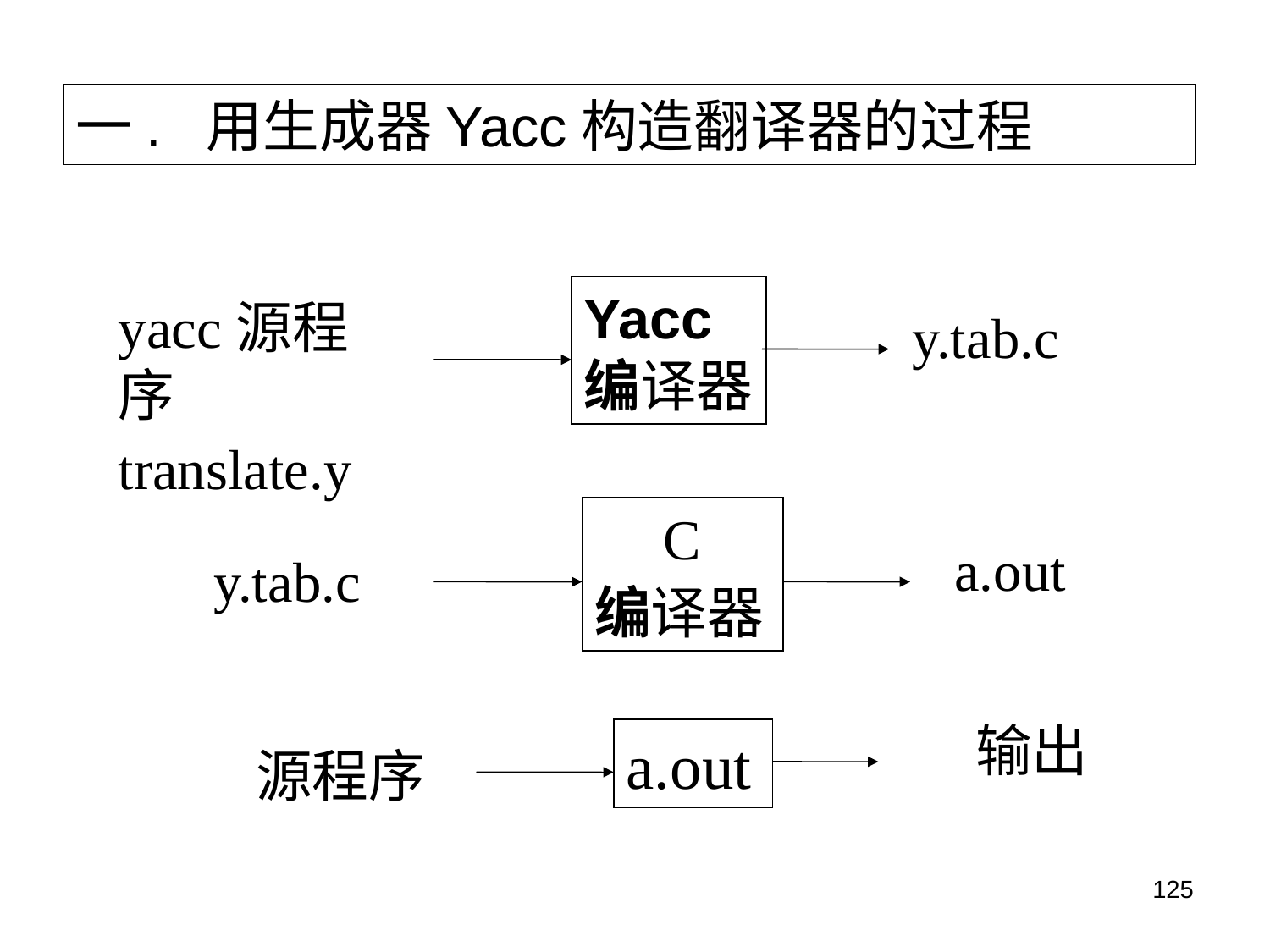

一.  用生成器Yacc构造翻译器的过程
Yacc
编译器
yacc源程序
translate.y
y.tab.c

C
编译器
a.out
y.tab.c

输出
a.out
源程序

125